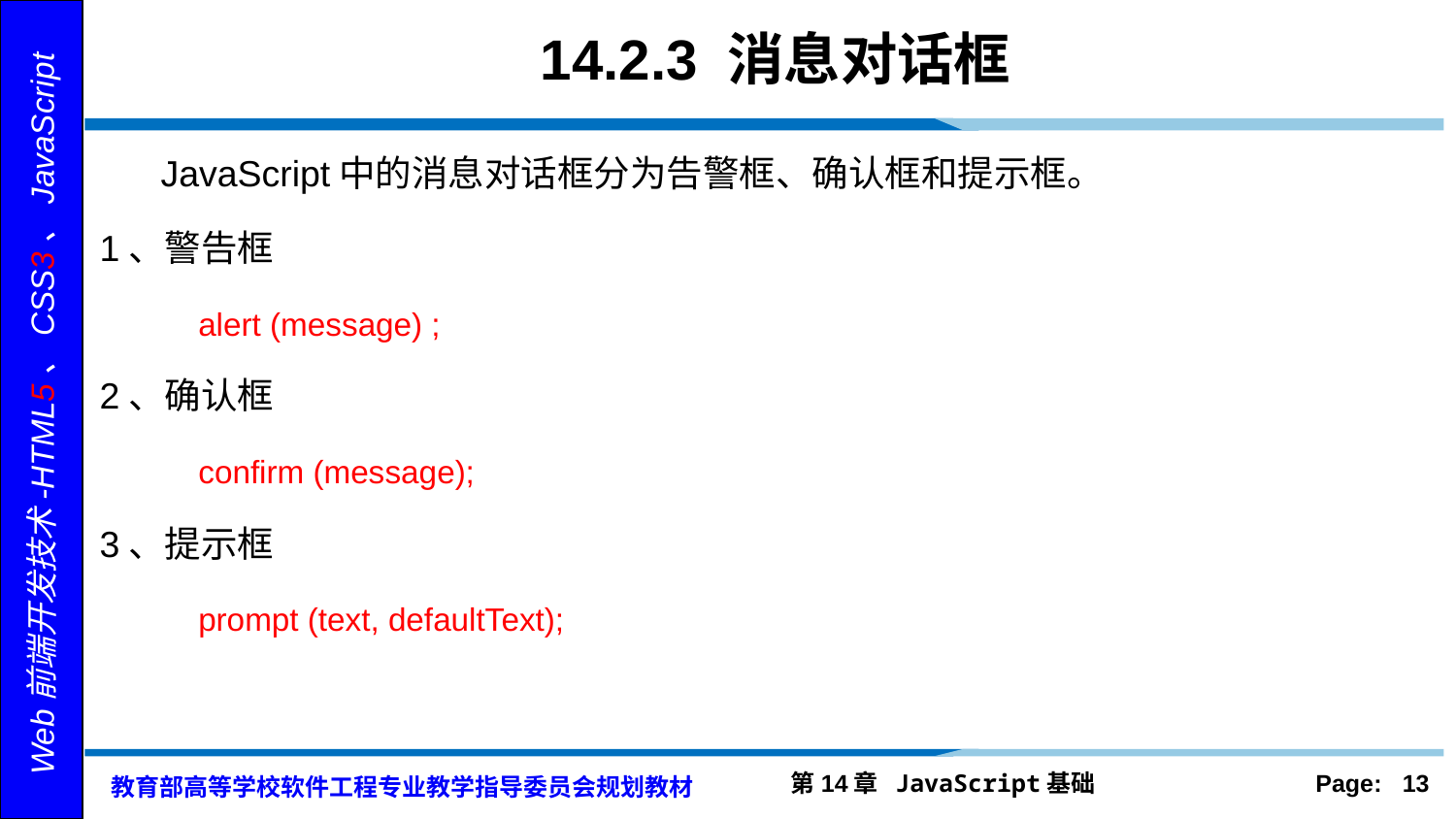

# 14.2.3 消息对话框
      JavaScript中的消息对话框分为告警框、确认框和提示框。
1、警告框
           alert (message) ;
2、确认框
           confirm (message);
3、提示框
           prompt (text, defaultText);